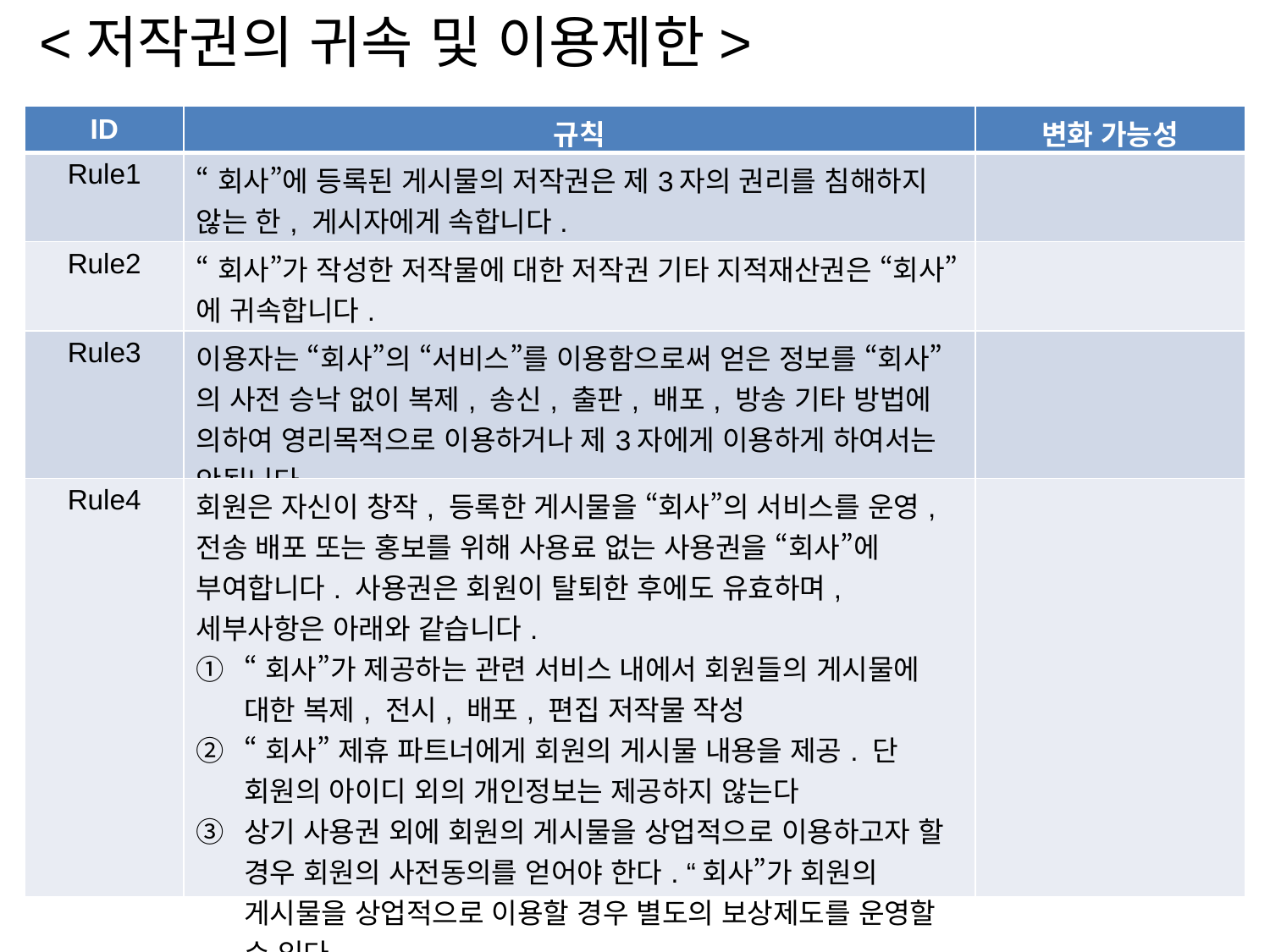

<저작권의 귀속 및 이용제한>
| ID | 규칙 | 변화 가능성 |
| --- | --- | --- |
| Rule1 | “회사”에 등록된 게시물의 저작권은 제3자의 권리를 침해하지 않는 한, 게시자에게 속합니다. |  |
| Rule2 | “회사”가 작성한 저작물에 대한 저작권 기타 지적재산권은 “회사”에 귀속합니다. |  |
| Rule3 | 이용자는 “회사”의 “서비스”를 이용함으로써 얻은 정보를 “회사”의 사전 승낙 없이 복제, 송신, 출판, 배포, 방송 기타 방법에 의하여 영리목적으로 이용하거나 제3자에게 이용하게 하여서는 안됩니다. |  |
| Rule4 | 회원은 자신이 창작, 등록한 게시물을 “회사”의 서비스를 운영, 전송 배포 또는 홍보를 위해 사용료 없는 사용권을 “회사”에 부여합니다. 사용권은 회원이 탈퇴한 후에도 유효하며, 세부사항은 아래와 같습니다. “회사”가 제공하는 관련 서비스 내에서 회원들의 게시물에 대한 복제, 전시, 배포, 편집 저작물 작성 “회사” 제휴 파트너에게 회원의 게시물 내용을 제공. 단 회원의 아이디 외의 개인정보는 제공하지 않는다 상기 사용권 외에 회원의 게시물을 상업적으로 이용하고자 할 경우 회원의 사전동의를 얻어야 한다. “회사”가 회원의 게시물을 상업적으로 이용할 경우 별도의 보상제도를 운영할 수 있다. |  |